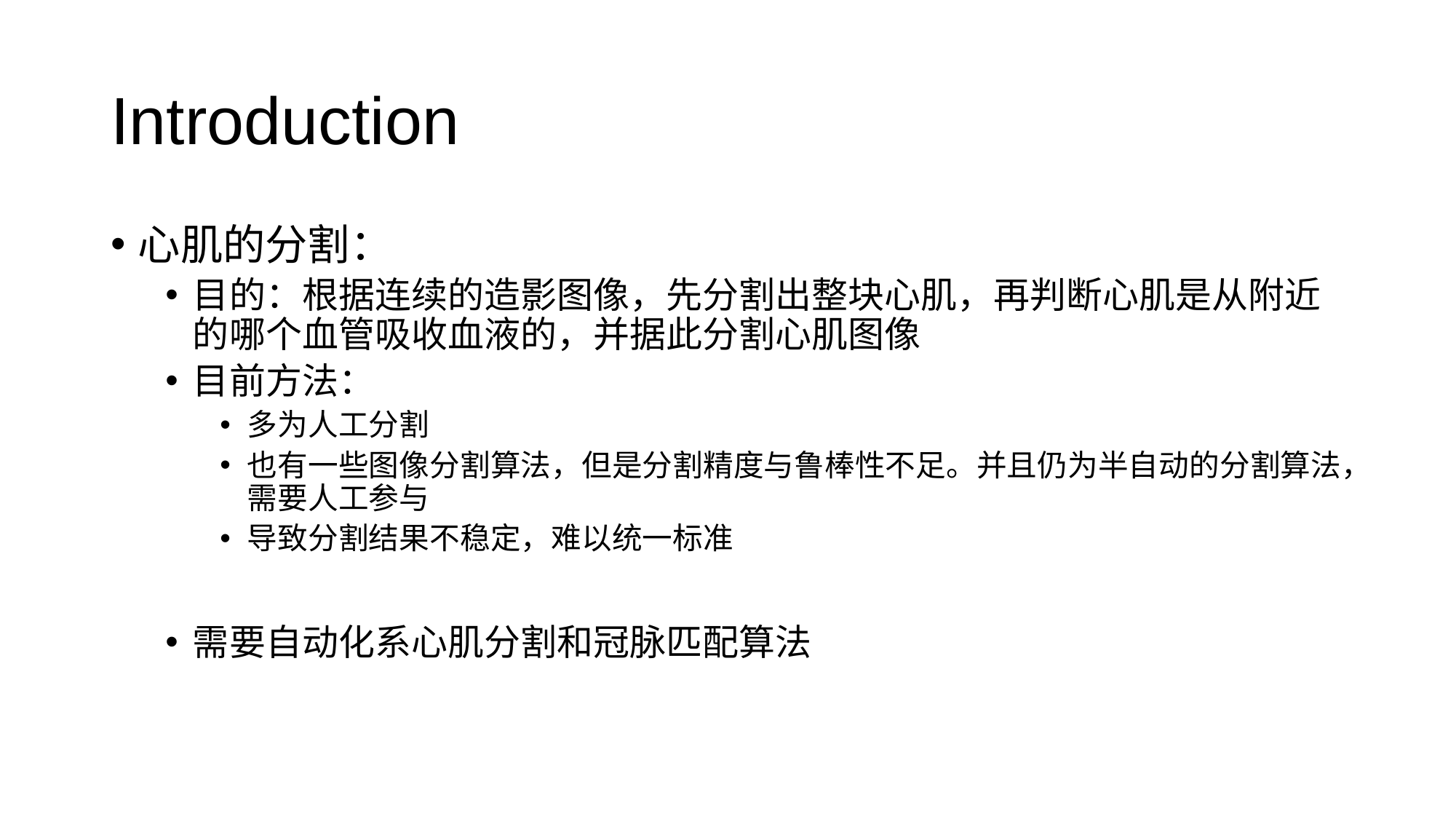

# Introduction
心肌的分割：
目的：根据连续的造影图像，先分割出整块心肌，再判断心肌是从附近的哪个血管吸收血液的，并据此分割心肌图像
目前方法：
多为人工分割
也有一些图像分割算法，但是分割精度与鲁棒性不足。并且仍为半自动的分割算法，需要人工参与
导致分割结果不稳定，难以统一标准

需要自动化系心肌分割和冠脉匹配算法